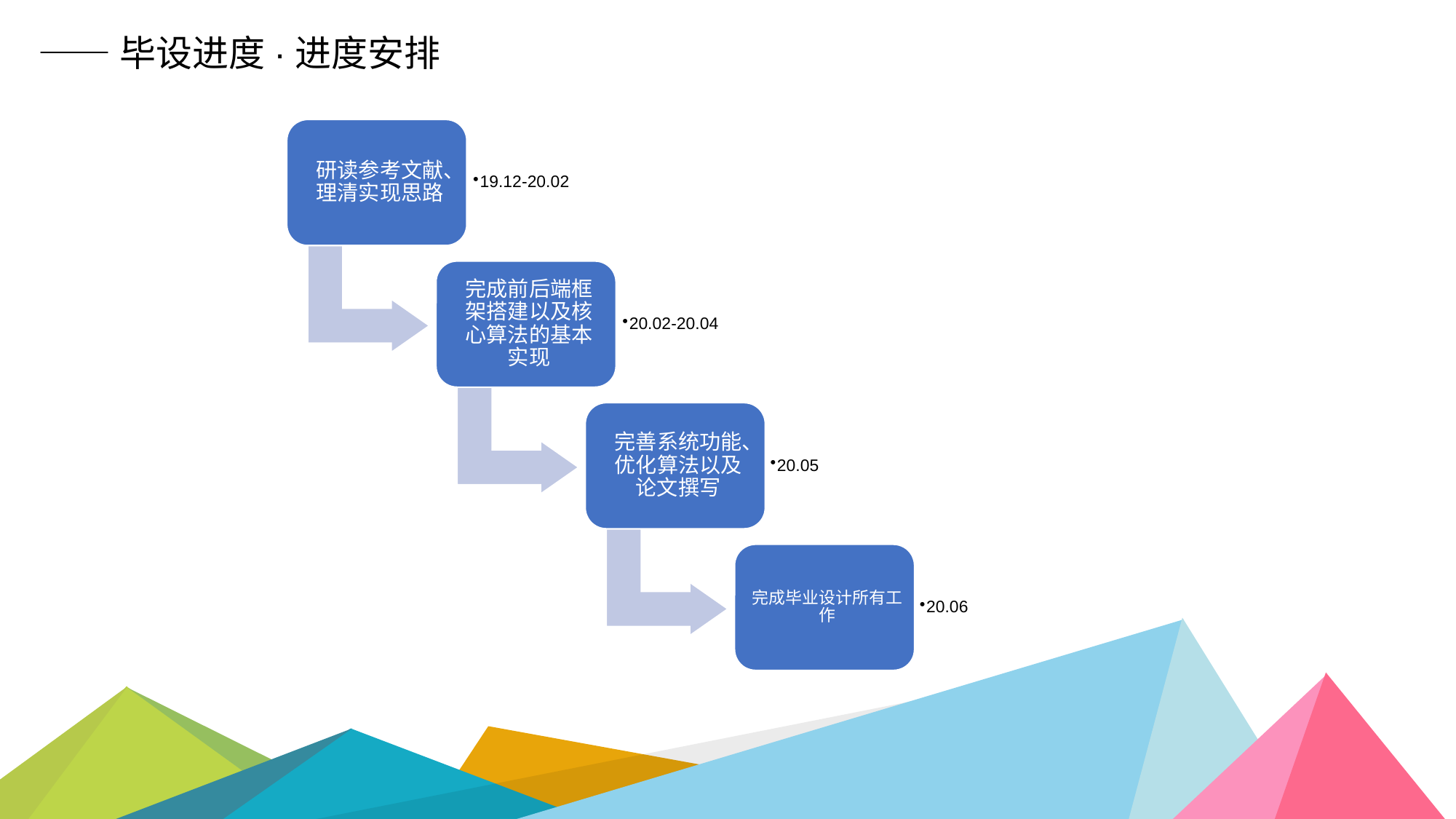

——毕设进度·进度安排
研读参考文献、理清实现思路
19.12-20.02
完成前后端框架搭建以及核心算法的基本实现
20.02-20.04
完善系统功能、优化算法以及论文撰写
20.05
完成毕业设计所有工作
20.06